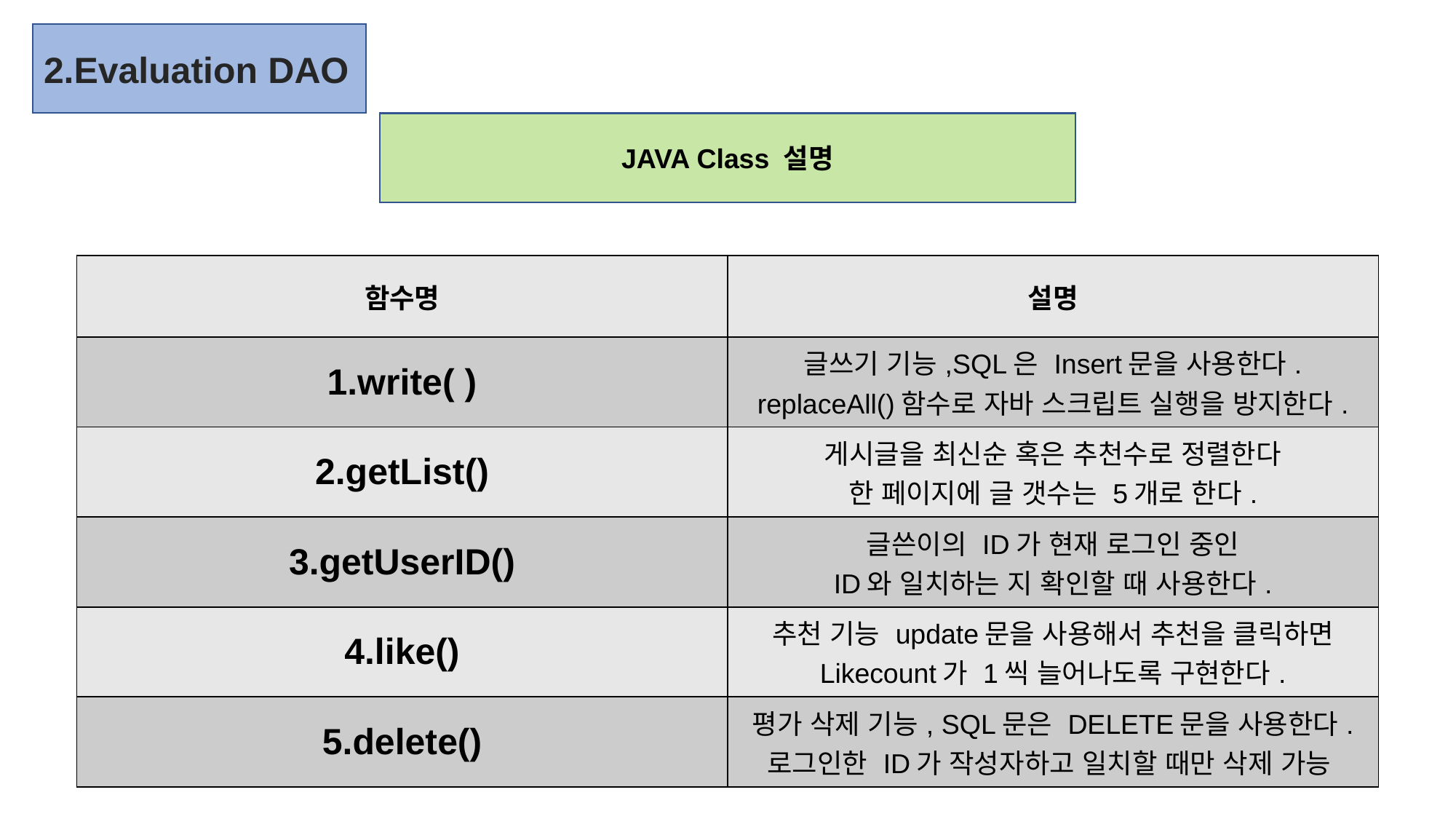

2.Evaluation DAO
JAVA Class 설명
| 함수명 | 설명 |
| --- | --- |
| 1.write( ) | 글쓰기 기능,SQL은 Insert문을 사용한다. replaceAll()함수로 자바 스크립트 실행을 방지한다. |
| 2.getList() | 게시글을 최신순 혹은 추천수로 정렬한다 한 페이지에 글 갯수는 5개로 한다. |
| 3.getUserID() | 글쓴이의 ID가 현재 로그인 중인 ID와 일치하는 지 확인할 때 사용한다. |
| 4.like() | 추천 기능 update문을 사용해서 추천을 클릭하면 Likecount가 1씩 늘어나도록 구현한다. |
| 5.delete() | 평가 삭제 기능, SQL문은 DELETE문을 사용한다. 로그인한 ID가 작성자하고 일치할 때만 삭제 가능 |